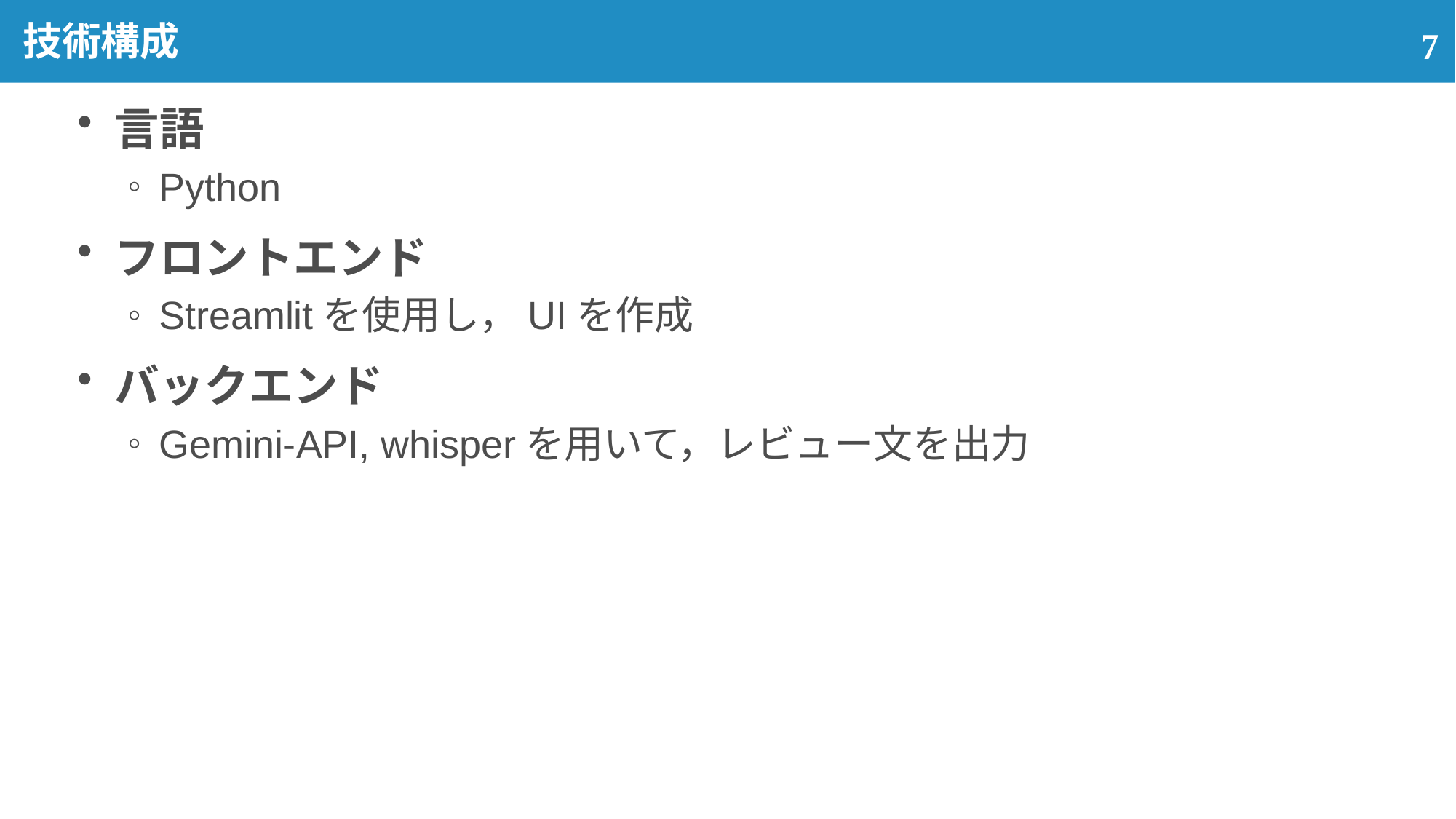

# 技術構成
7
言語
Python
フロントエンド
Streamlitを使用し，UIを作成
バックエンド
Gemini-API, whisperを用いて，レビュー文を出力